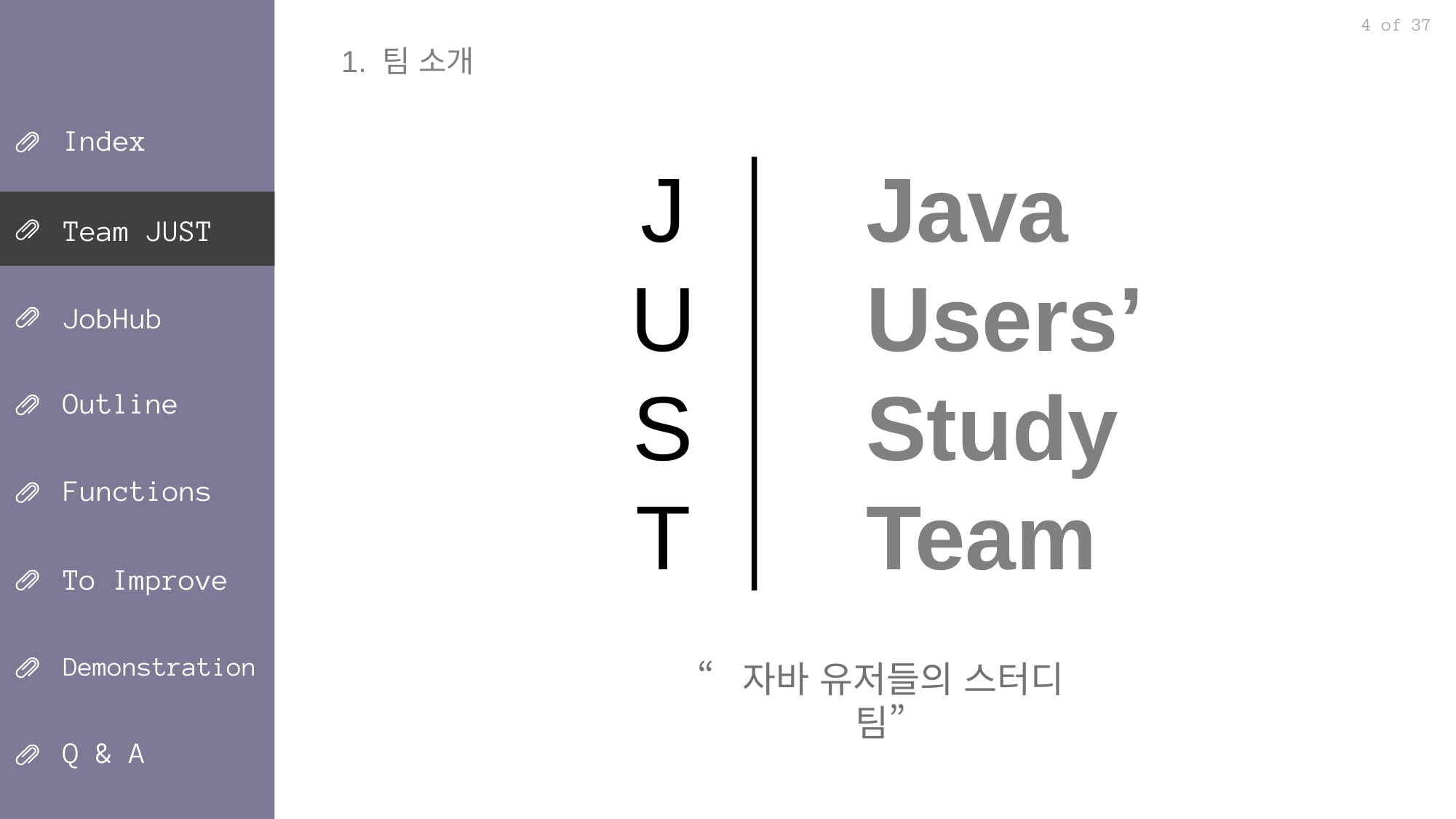

4 of 37
1. 팀 소개
Index

Java
Users’
Study
Team
J
U
S
T

Team JUST

JobHub

Outline

Functions

To Improve

Demonstration
“자바 유저들의 스터디팀”

Q & A